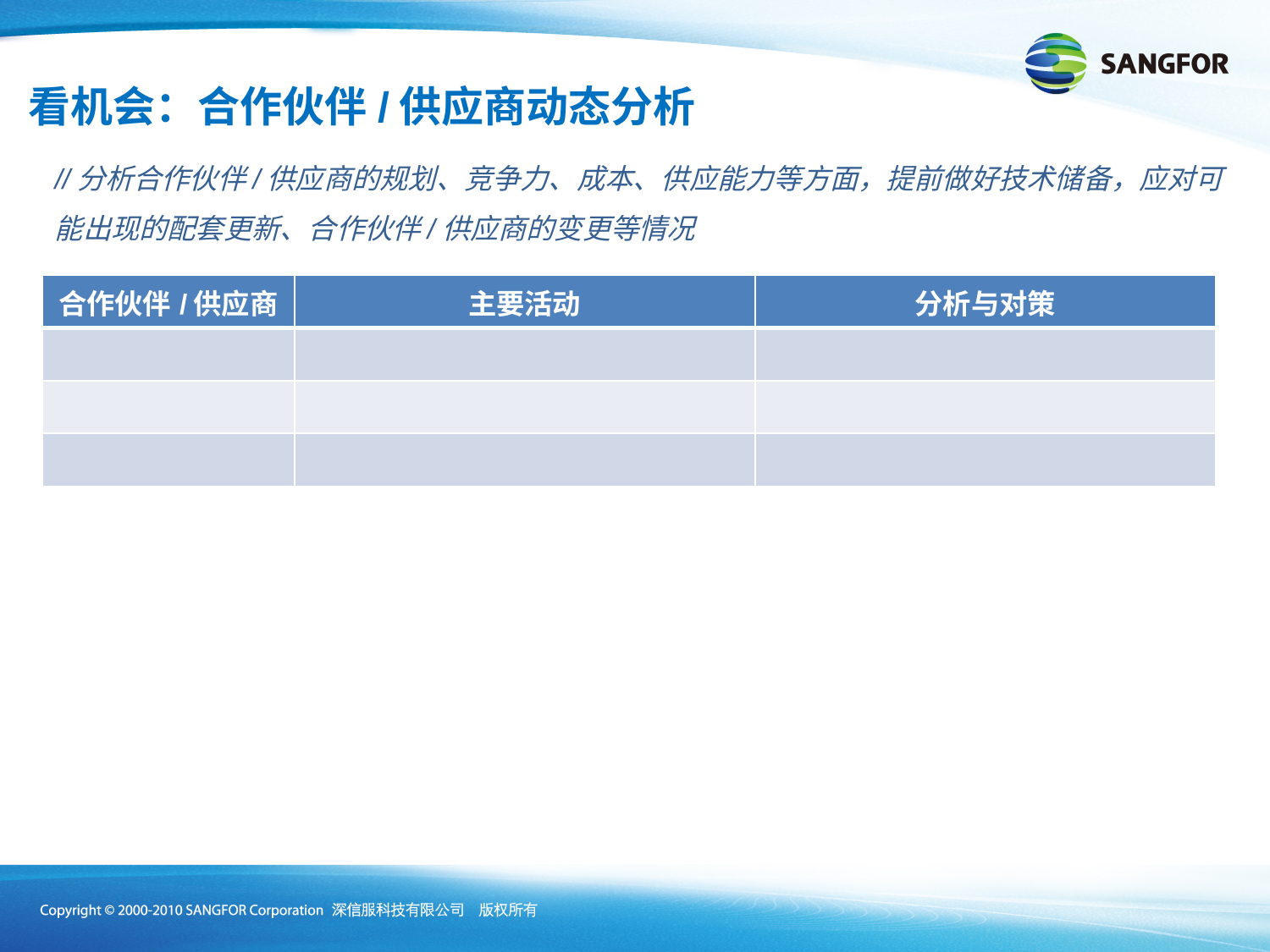

看机会：合作伙伴/供应商动态分析

//分析合作伙伴/供应商的规划、竞争力、成本、供应能力等方面，提前做好技术储备，应对可能出现的配套更新、合作伙伴/供应商的变更等情况

| 合作伙伴/供应商 | 主要活动 | 分析与对策 |
| --- | --- | --- |
|  |  |  |
|  |  |  |
|  |  |  |